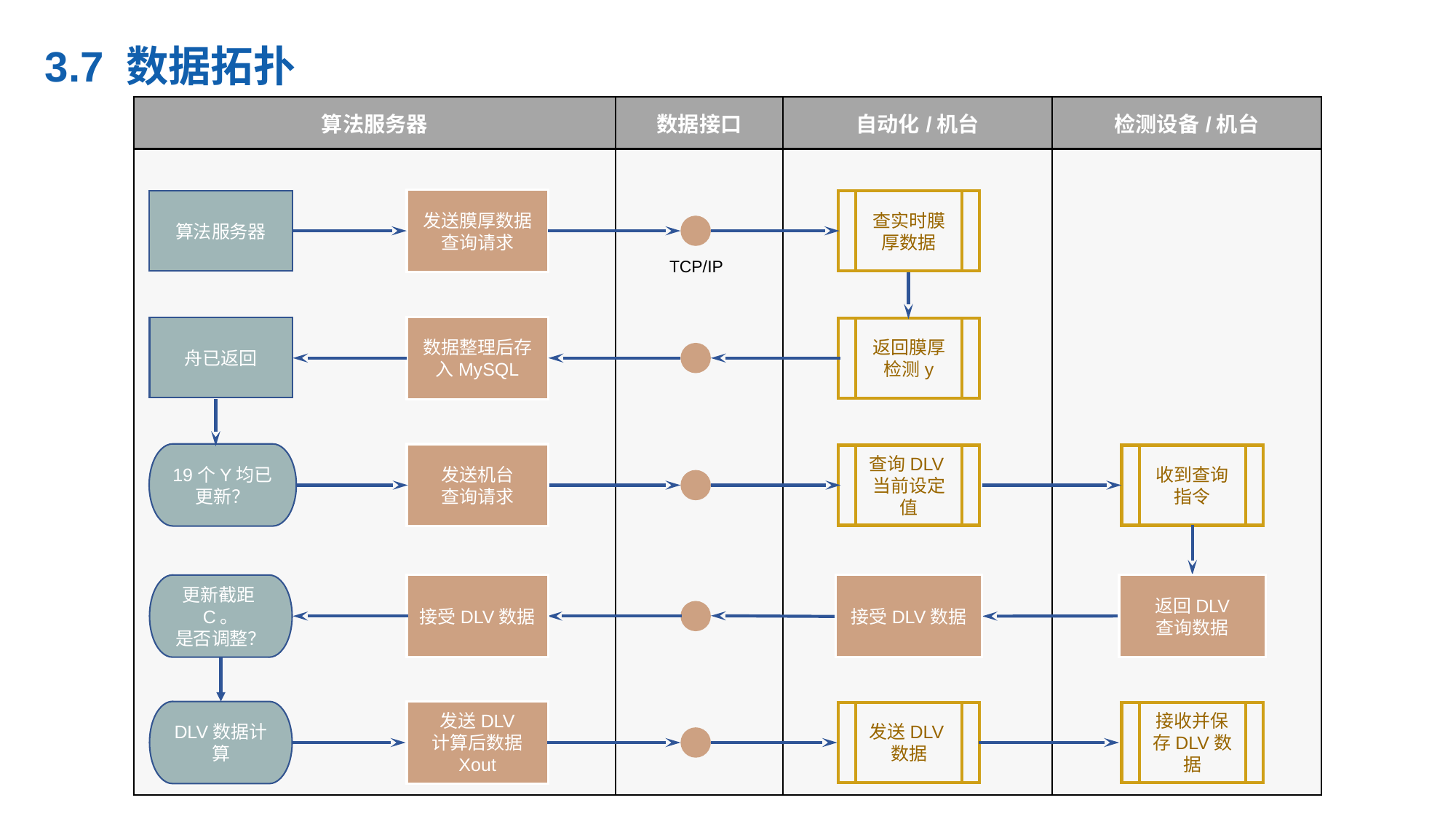

3.7 数据拓扑
| 算法服务器 | 数据接口 | 自动化/机台 | 检测设备/机台 |
| --- | --- | --- | --- |
|  |  |  |  |
发送膜厚数据查询请求
查实时膜厚数据
算法服务器

TCP/IP
数据整理后存入MySQL
舟已返回
返回膜厚检测y

19个Y均已更新？
发送机台
查询请求
查询DLV当前设定值
收到查询指令

更新截距C。
是否调整？
接受DLV数据
接受DLV数据
返回DLV
查询数据

DLV数据计算
发送DLV
计算后数据
Xout
发送DLV数据
接收并保存DLV数据